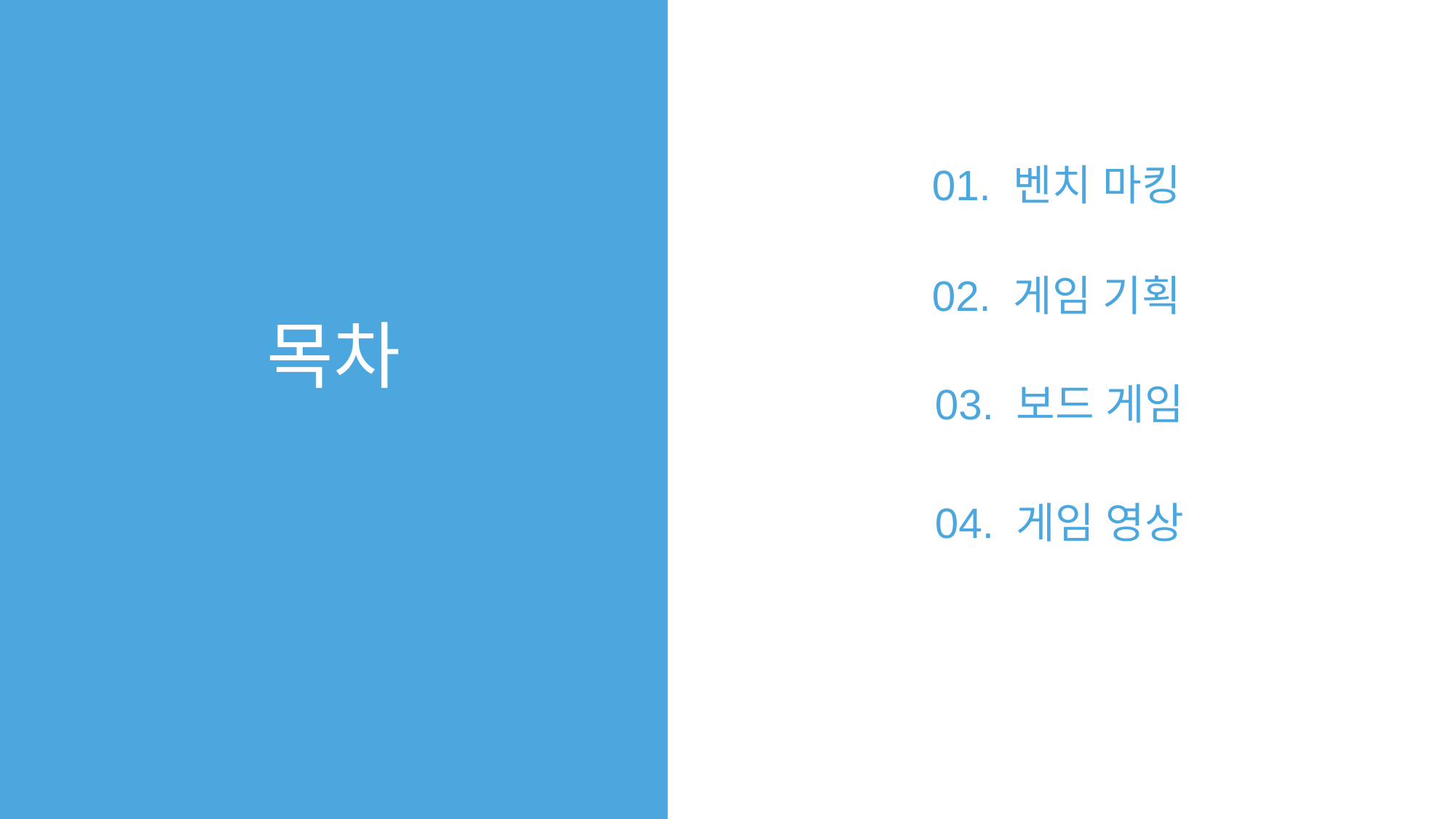

01. 벤치 마킹
02. 게임 기획
03. 보드 게임
04. 게임 영상
목차